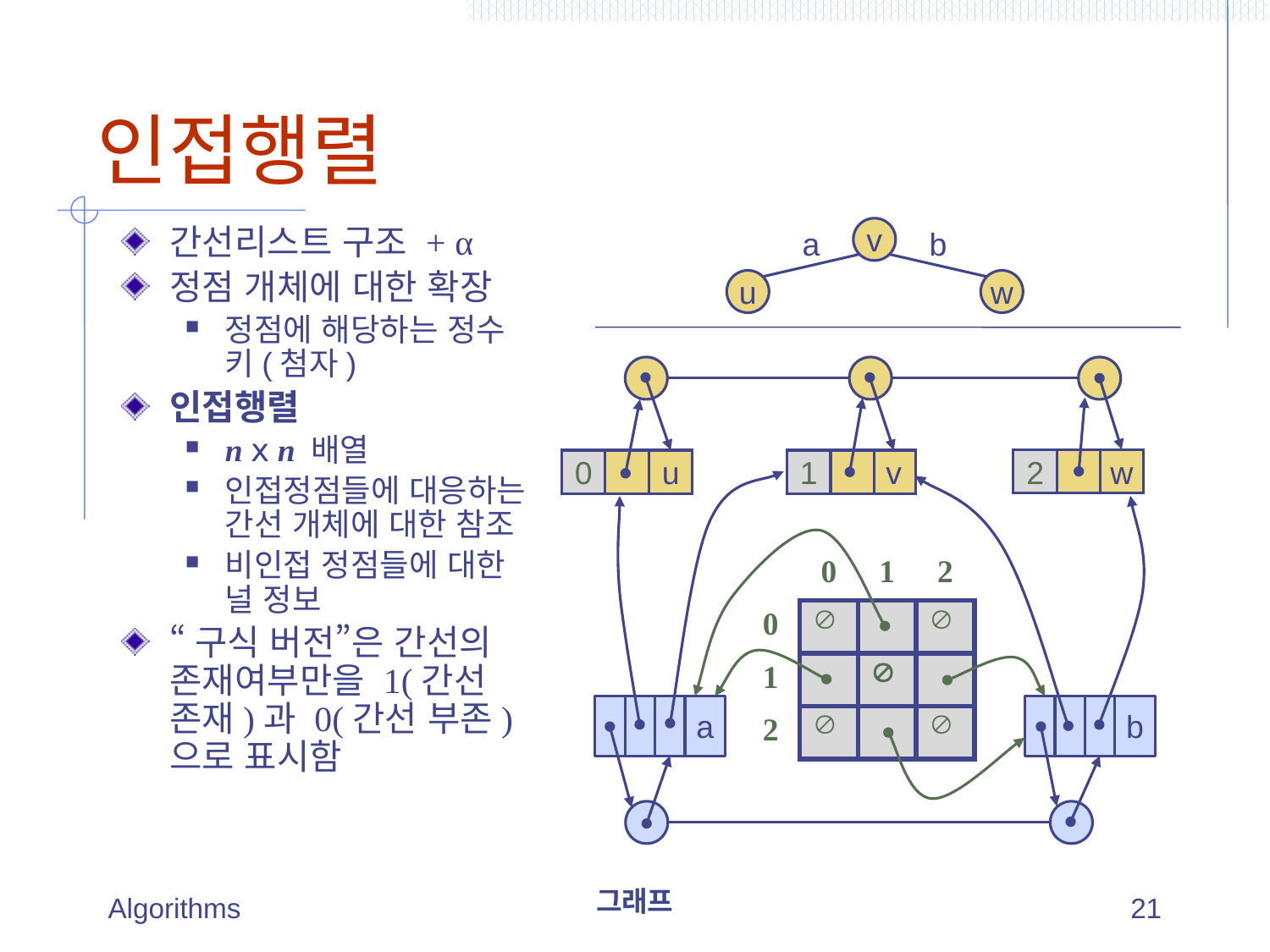

# 인접행렬
간선리스트 구조 + α
정점 개체에 대한 확장
정점에 해당하는 정수 키(첨자)
인접행렬
n ⅹ n 배열
인접정점들에 대응하는 간선 개체에 대한 참조
비인접 정점들에 대한 널 정보
“구식 버전”은 간선의 존재여부만을 1(간선 존재)과 0(간선 부존)으로 표시함
a
v
b
u
w

2

w
0

u
1

v

|  | 0 | 1 | 2 |
| --- | --- | --- | --- |
| 0 | ∅ |  | ∅ |
| 1 |  | ∅ |  |
| 2 | ∅ |  | ∅ |

a

b

Algorithms
그래프
21